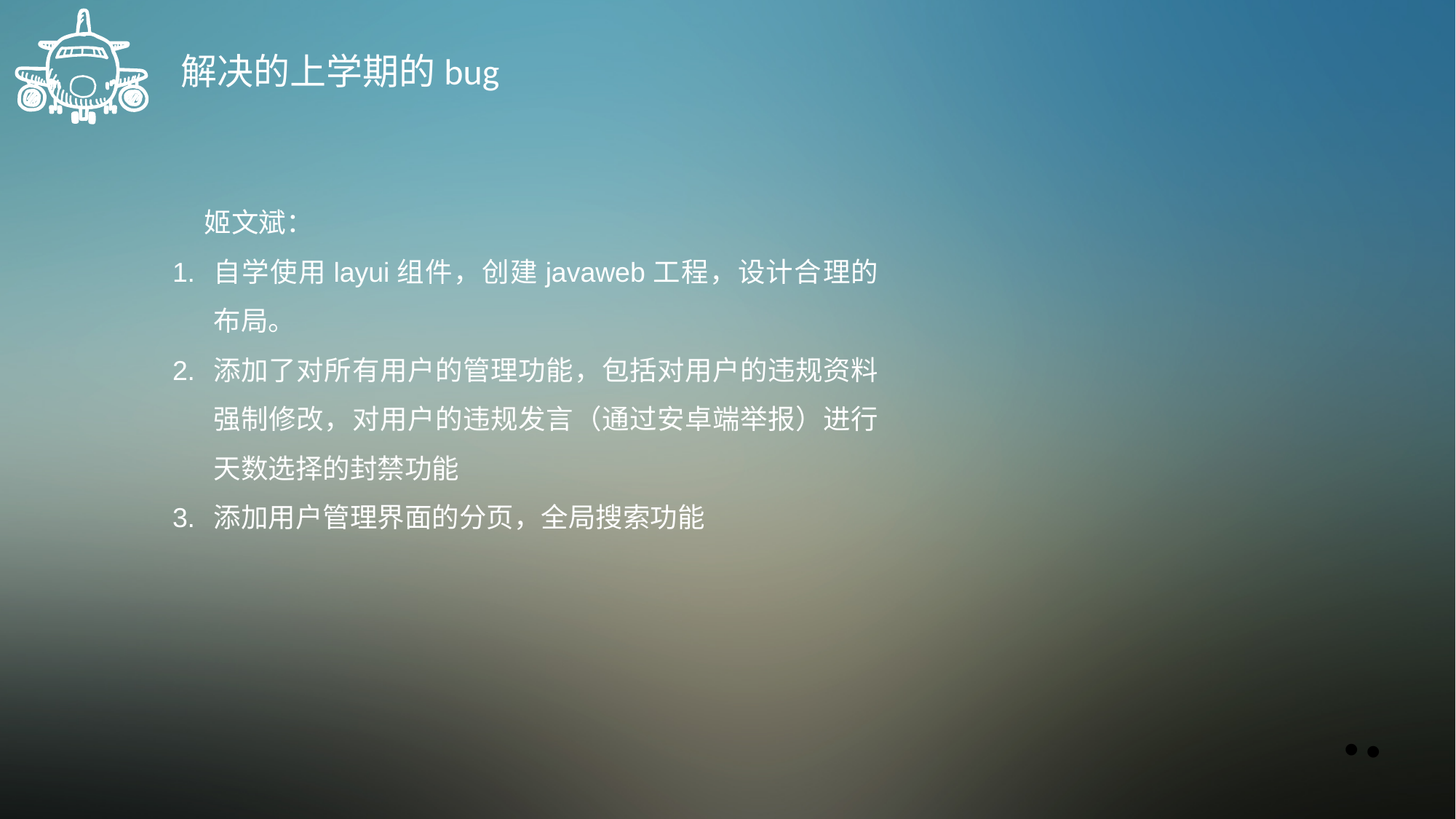

解决的上学期的bug
#
姬文斌：
自学使用layui组件，创建javaweb工程，设计合理的布局。
添加了对所有用户的管理功能，包括对用户的违规资料强制修改，对用户的违规发言（通过安卓端举报）进行天数选择的封禁功能
添加用户管理界面的分页，全局搜索功能